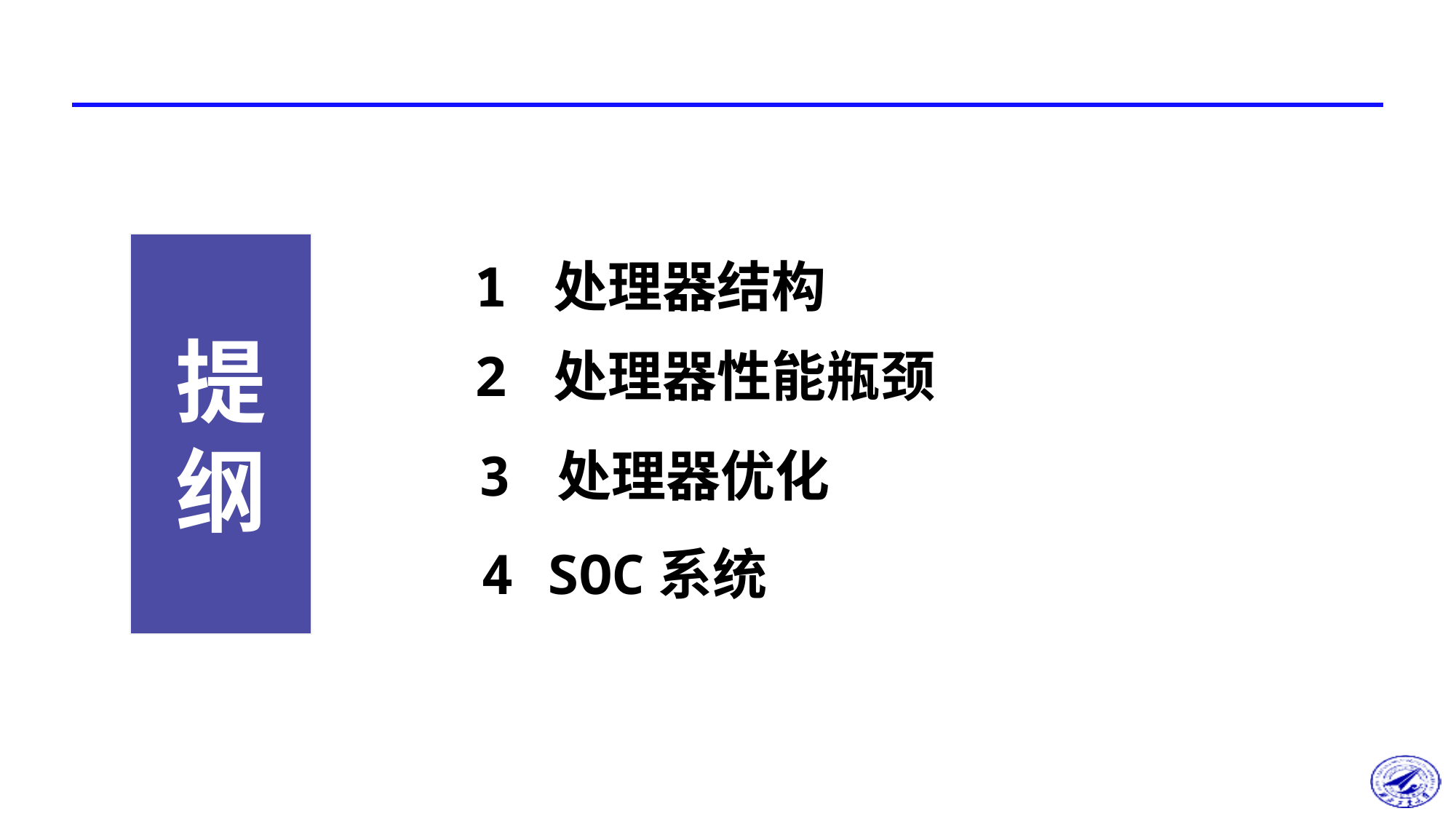

汇
报
提
纲
1 处理器结构
提纲
2 处理器性能瓶颈
3 处理器优化
4 SOC系统